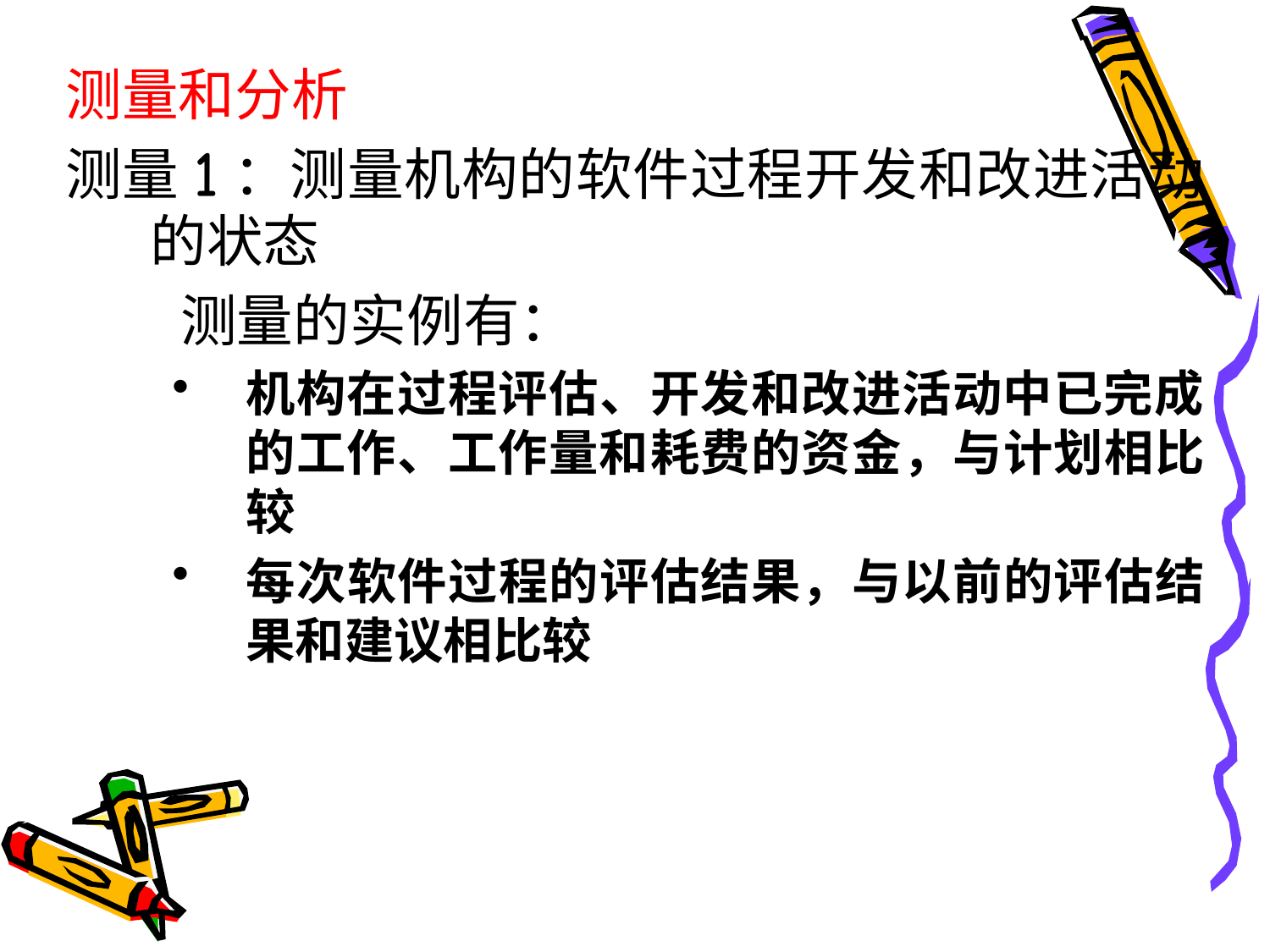

测量和分析
测量1：测量机构的软件过程开发和改进活动的状态
        测量的实例有：
机构在过程评估、开发和改进活动中已完成的工作、工作量和耗费的资金，与计划相比较
每次软件过程的评估结果，与以前的评估结果和建议相比较